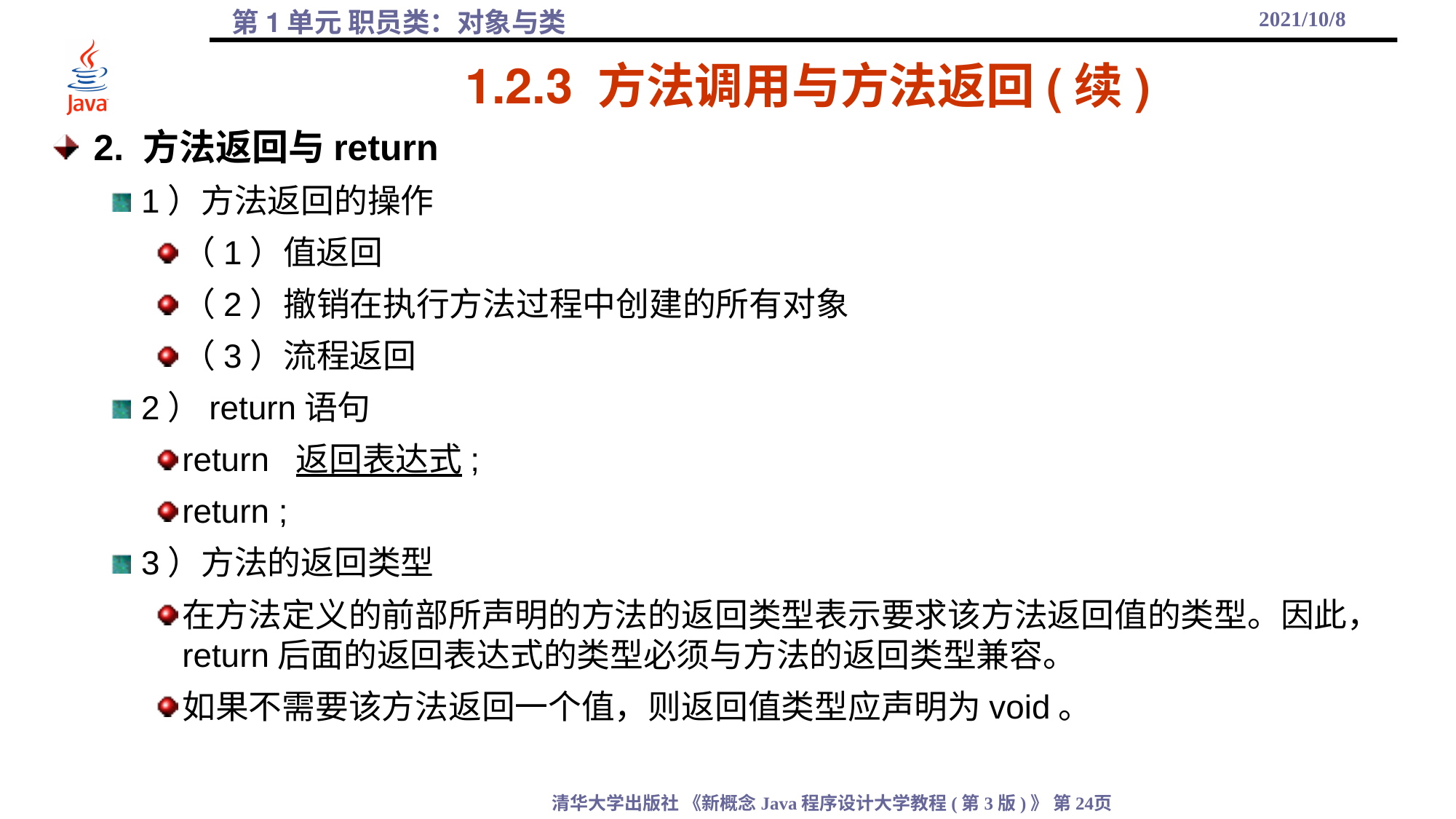

2021/10/8
# 1.2.3 方法调用与方法返回(续)
2. 方法返回与return
1）方法返回的操作
（1）值返回
（2）撤销在执行方法过程中创建的所有对象
（3）流程返回
2）return语句
return  返回表达式;
return ;
3）方法的返回类型
在方法定义的前部所声明的方法的返回类型表示要求该方法返回值的类型。因此，return后面的返回表达式的类型必须与方法的返回类型兼容。
如果不需要该方法返回一个值，则返回值类型应声明为void。